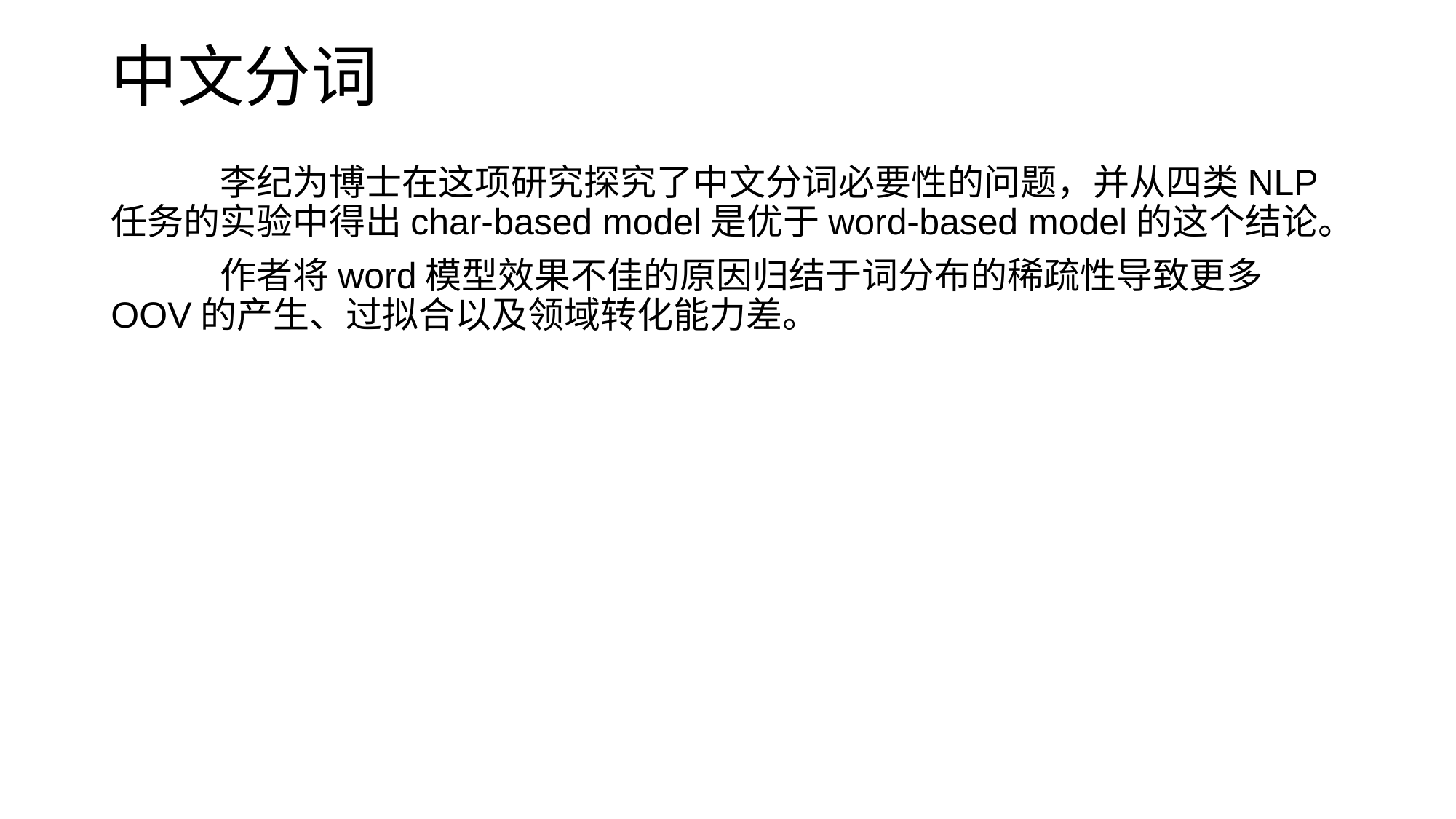

中文分词
	李纪为博士在这项研究探究了中文分词必要性的问题，并从四类NLP任务的实验中得出char-based model是优于word-based model的这个结论。
	作者将word模型效果不佳的原因归结于词分布的稀疏性导致更多OOV的产生、过拟合以及领域转化能力差。